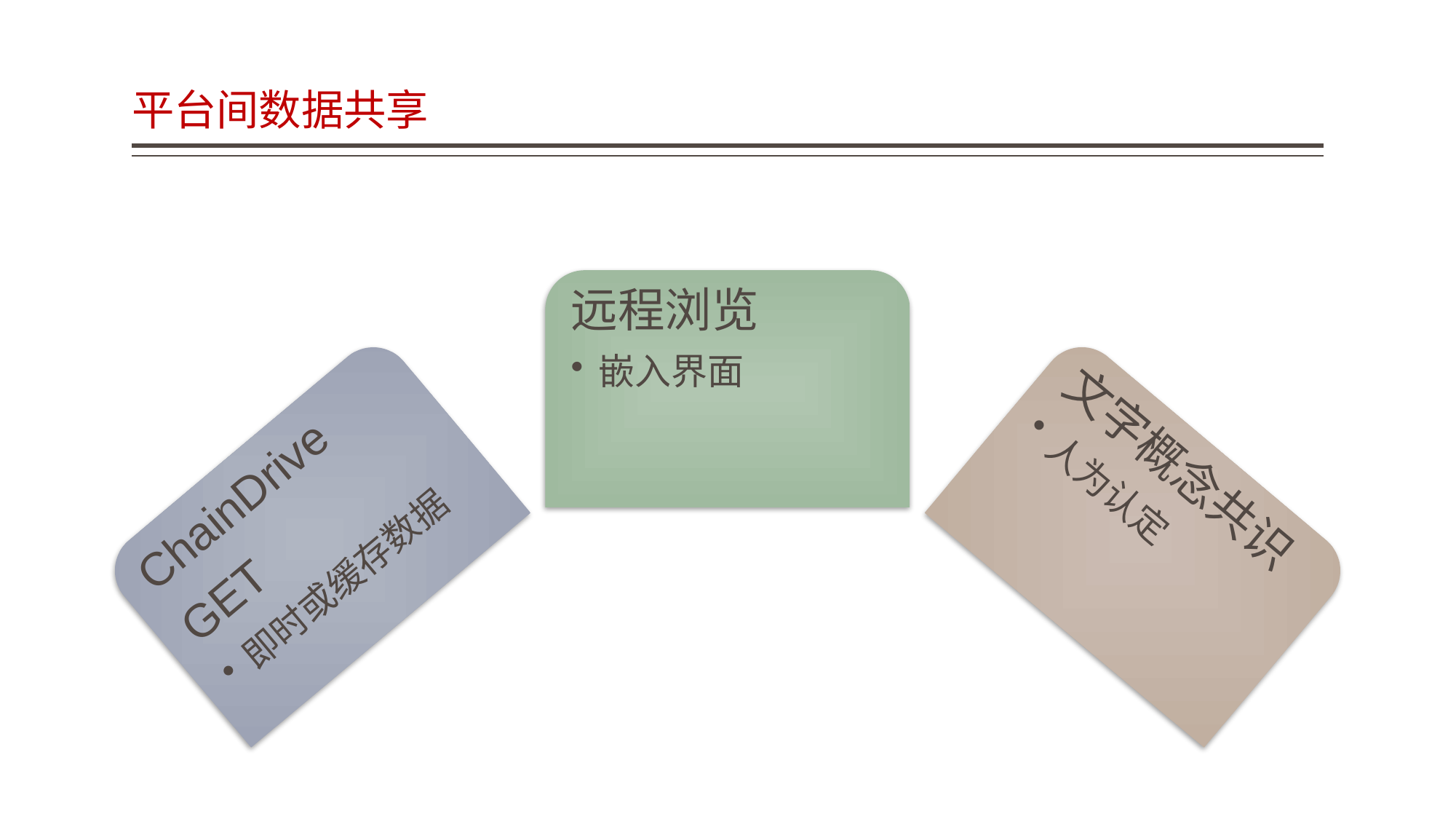

# 平台间数据共享
ChainDrive
GET
即时或缓存数据
远程浏览
嵌入界面
文字概念共识
人为认定